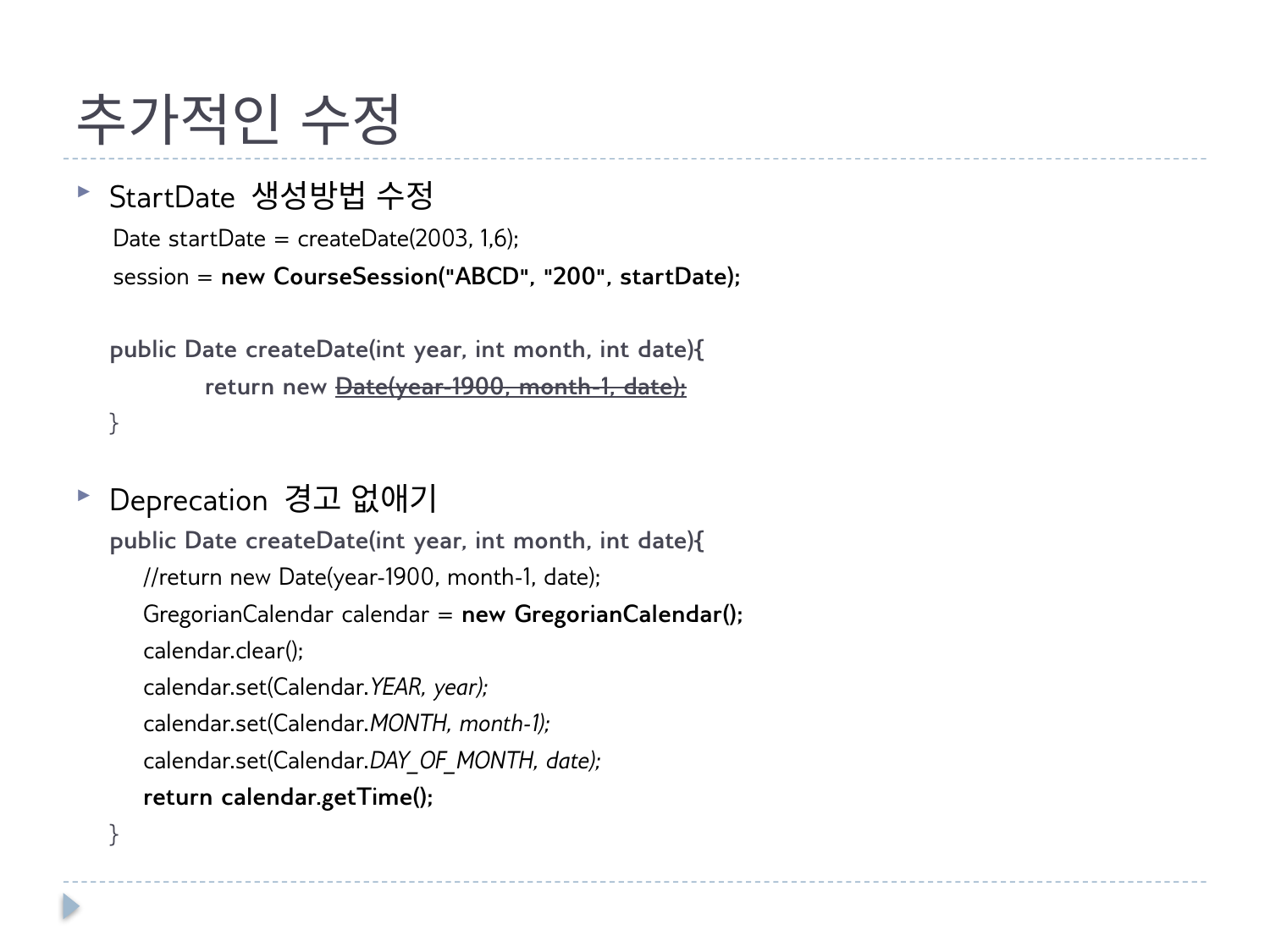

# 추가적인 수정
StartDate 생성방법 수정
     Date startDate = createDate(2003, 1,6);
     session = new CourseSession("ABCD", "200", startDate);

public Date createDate(int year, int month, int date){
	return new Date(year-1900, month-1, date);
}

Deprecation 경고 없애기
public Date createDate(int year, int month, int date){
//return new Date(year-1900, month-1, date);
GregorianCalendar calendar = new GregorianCalendar();
calendar.clear();
calendar.set(Calendar.YEAR, year);
calendar.set(Calendar.MONTH, month-1);
calendar.set(Calendar.DAY_OF_MONTH, date);
return calendar.getTime();
}